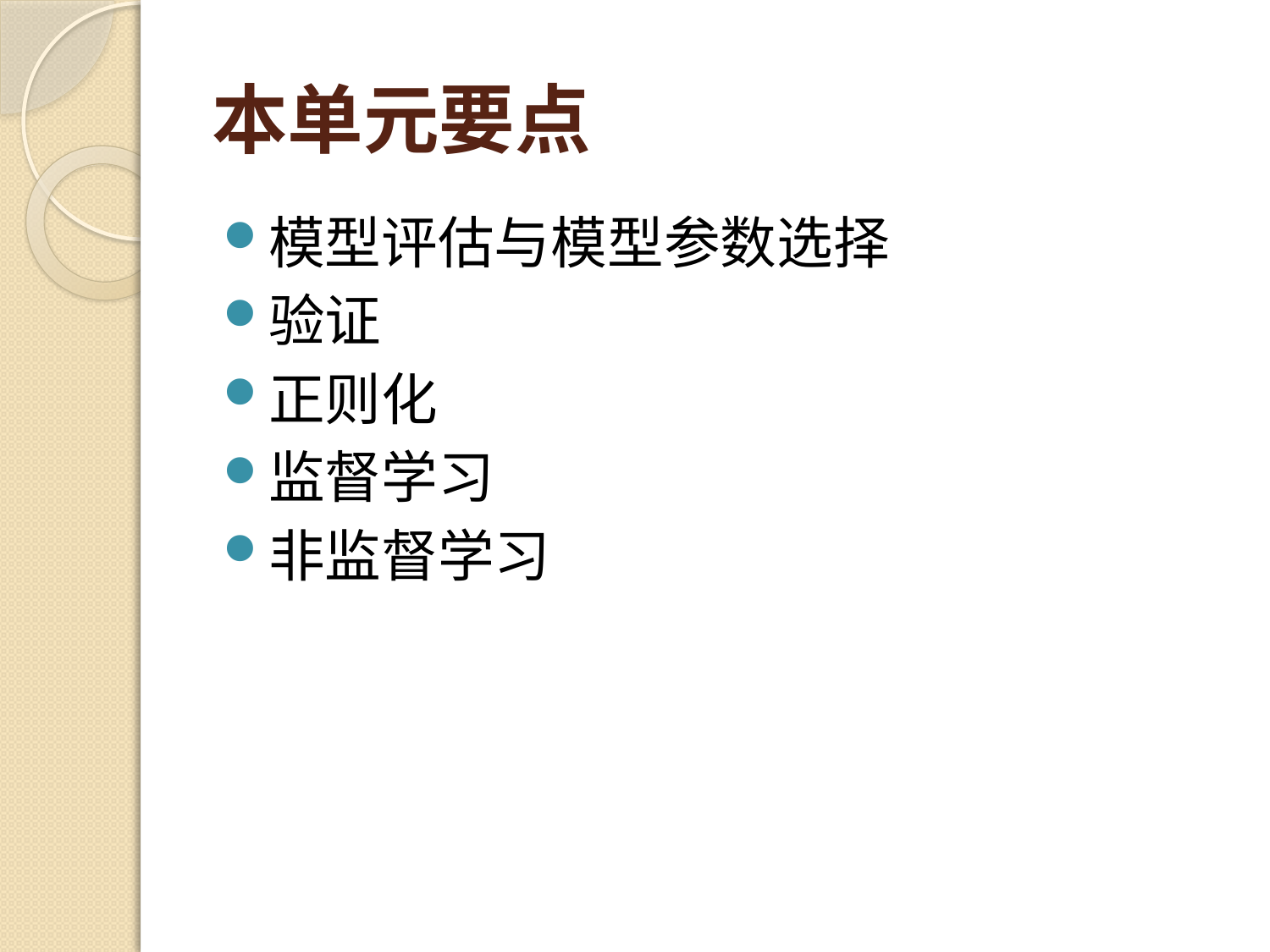

# 本单元要点
模型评估与模型参数选择
验证
正则化
监督学习
非监督学习